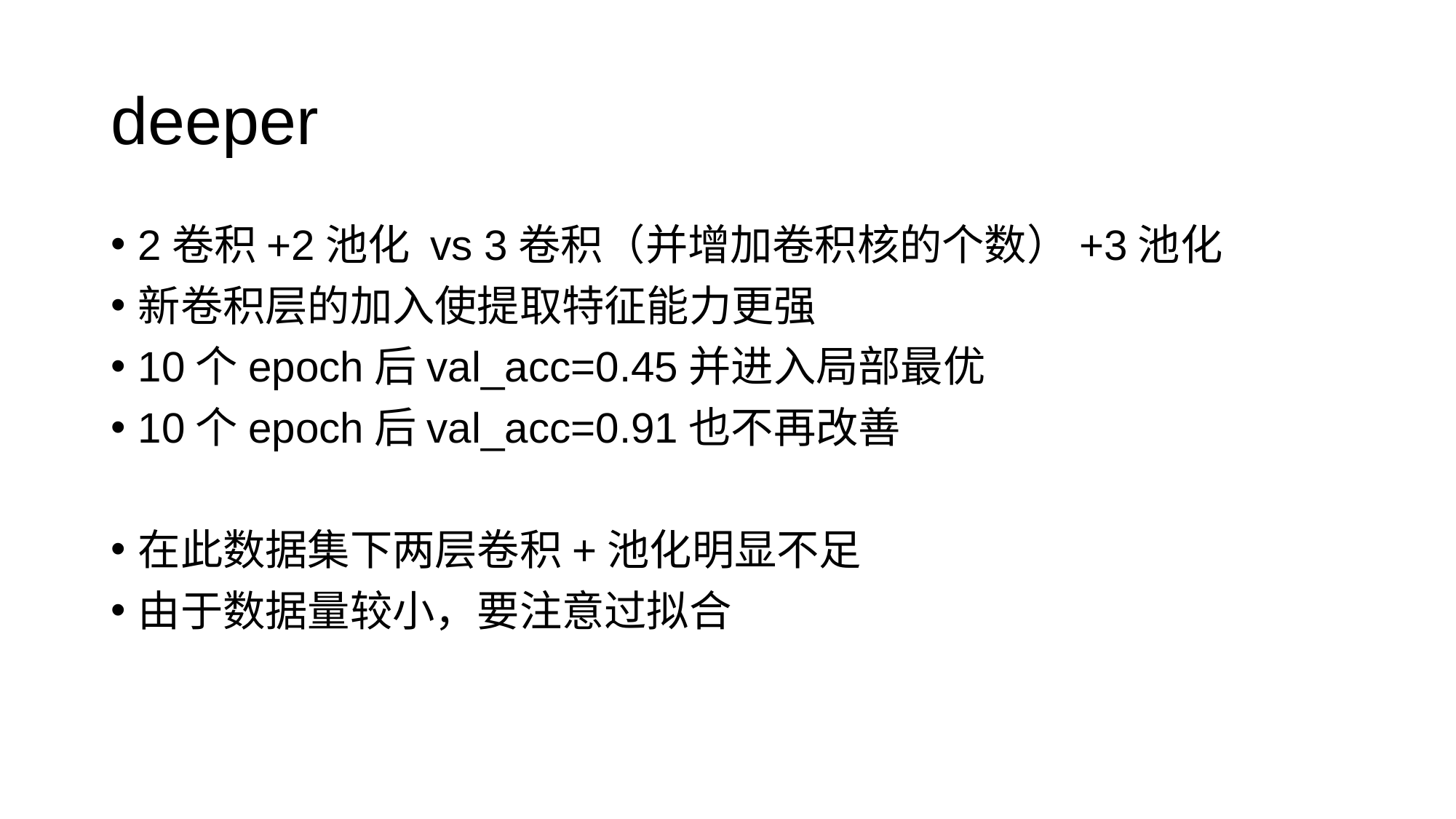

# deeper
2卷积+2池化 vs 3卷积（并增加卷积核的个数）+3池化
新卷积层的加入使提取特征能力更强
10个epoch后val_acc=0.45并进入局部最优
10个epoch后val_acc=0.91也不再改善

在此数据集下两层卷积+池化明显不足
由于数据量较小，要注意过拟合